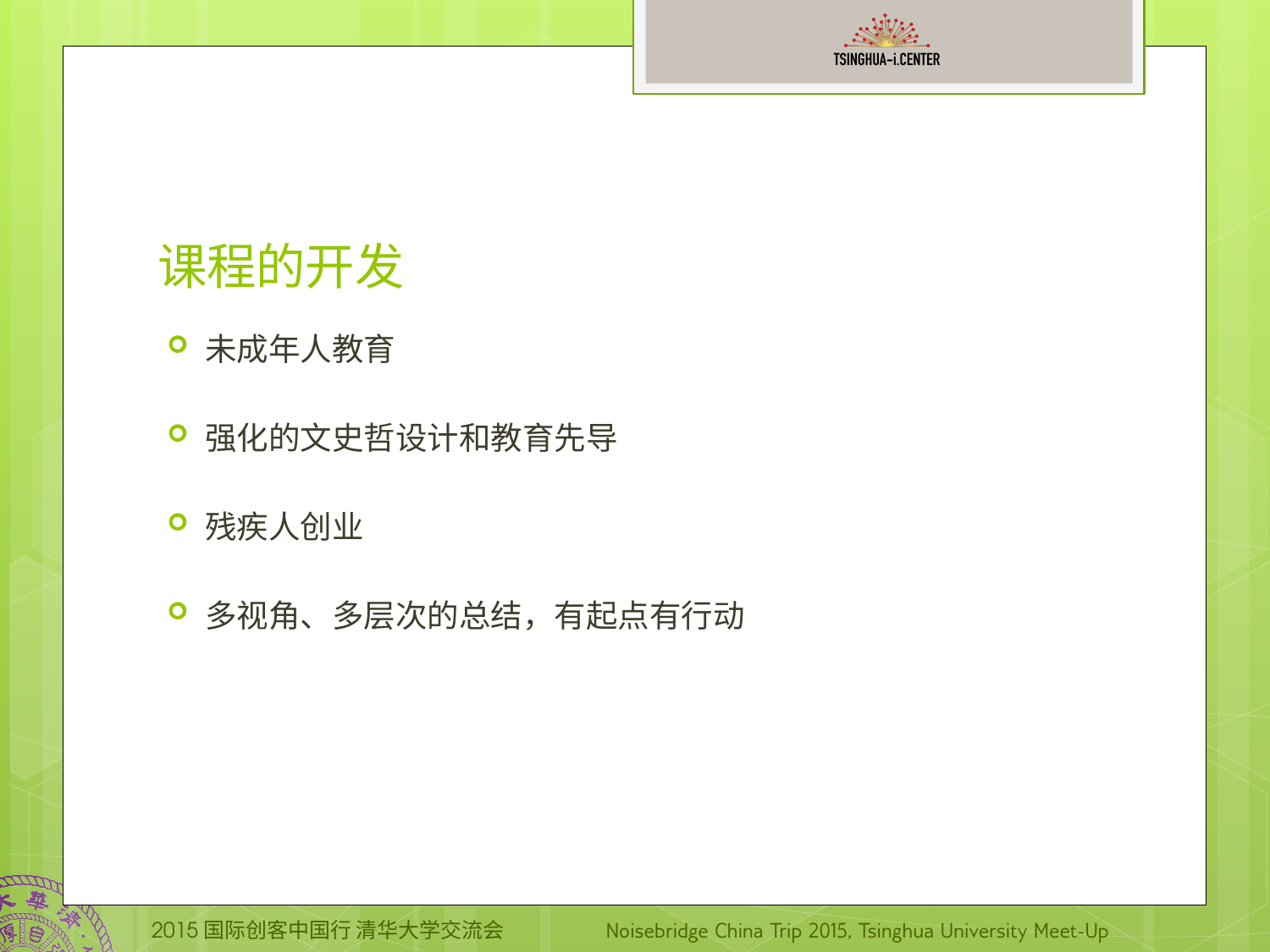

# 课程的开发
未成年人教育

强化的文史哲设计和教育先导

残疾人创业

多视角、多层次的总结，有起点有行动